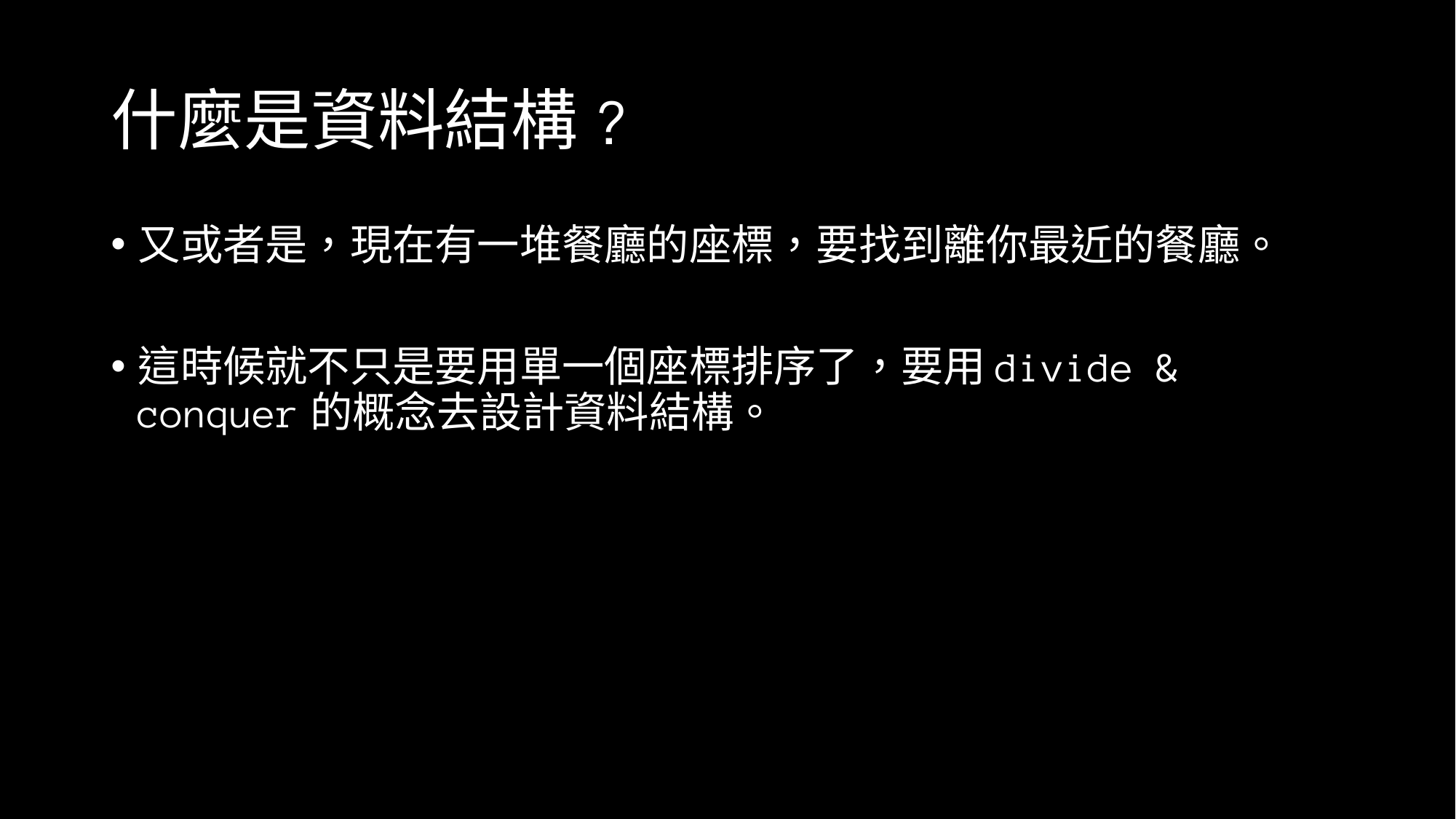

# 什麼是資料結構?
又或者是，現在有一堆餐廳的座標，要找到離你最近的餐廳。

這時候就不只是要用單一個座標排序了，要用divide & conquer的概念去設計資料結構。